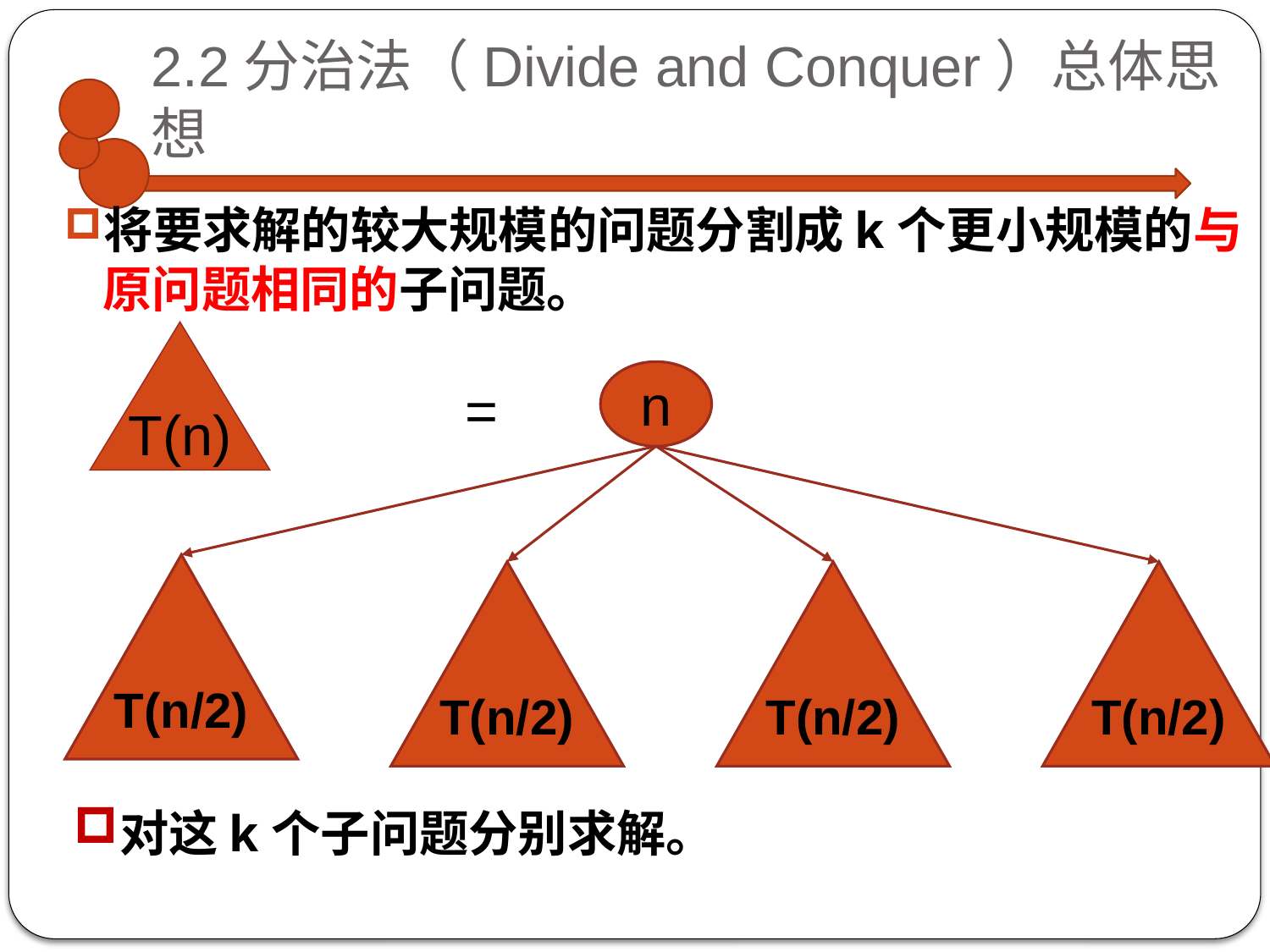

# 2.2分治法（Divide and Conquer）总体思想
将要求解的较大规模的问题分割成k个更小规模的与原问题相同的子问题。
T(n)
n
=
T(n/2)
T(n/2)
T(n/2)
T(n/2)
对这k个子问题分别求解。